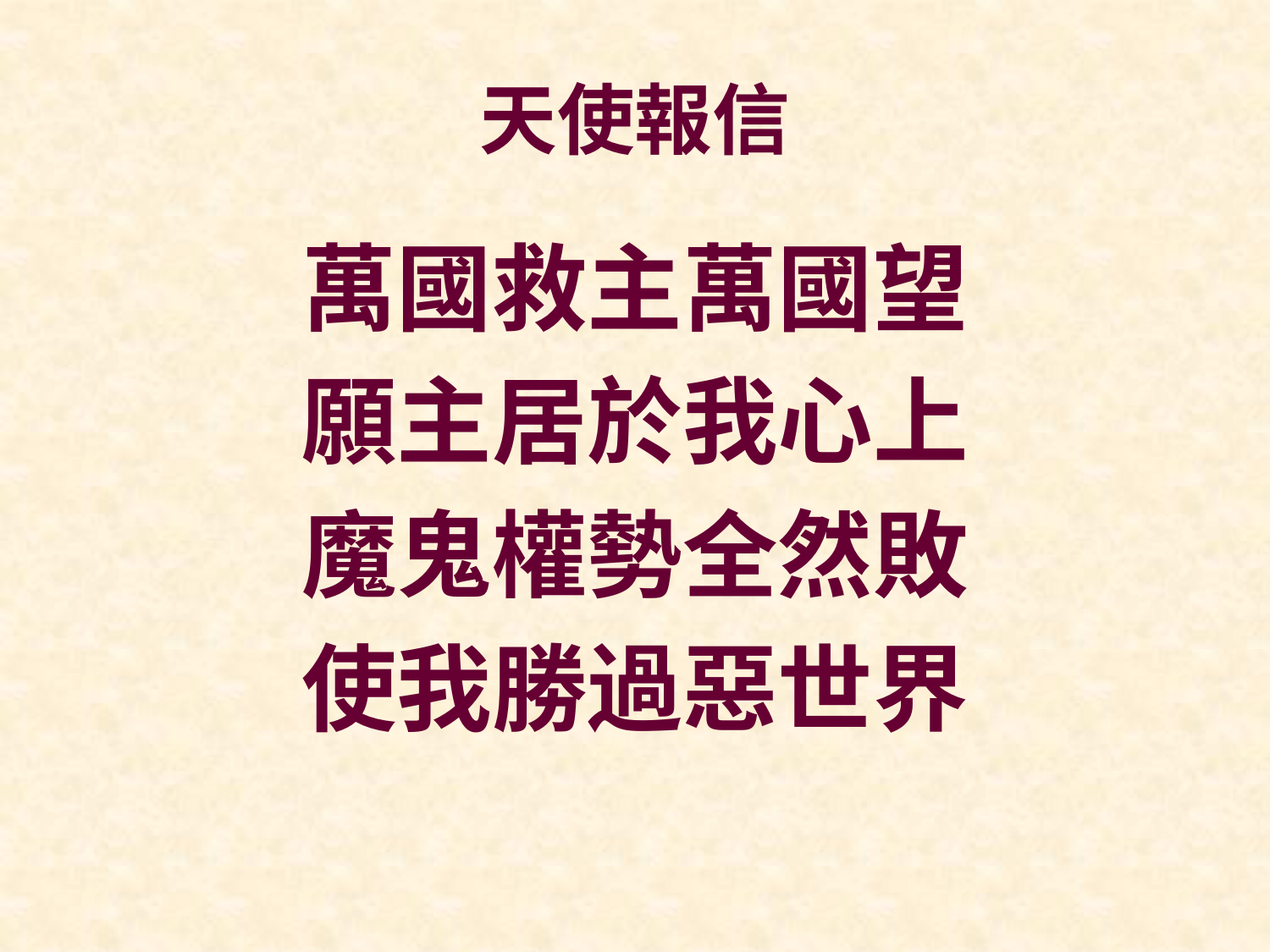

# 天使報信
萬國救主萬國望
願主居於我心上
魔鬼權勢全然敗
使我勝過惡世界